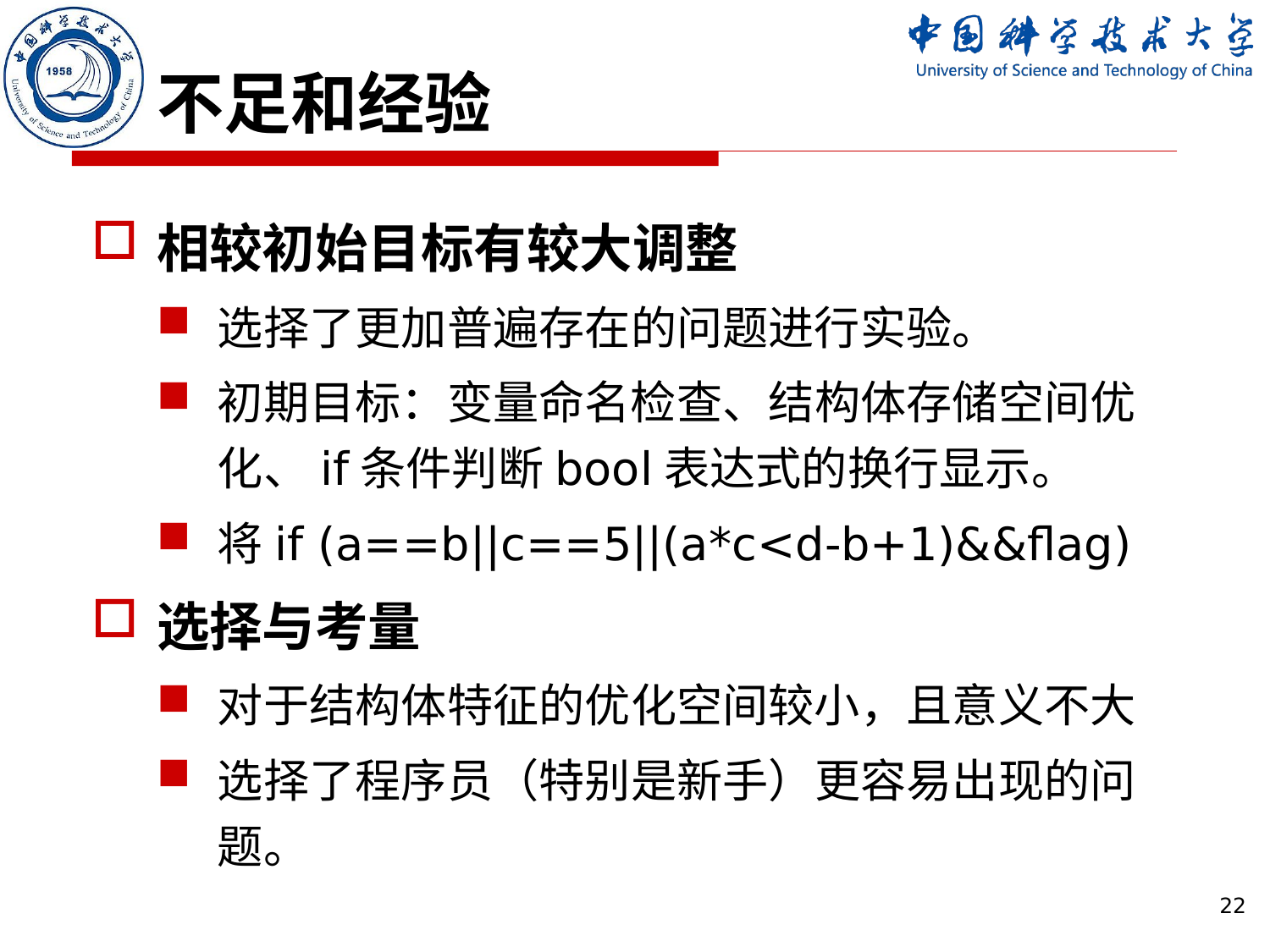

# 不足和经验
相较初始目标有较大调整
选择了更加普遍存在的问题进行实验。
初期目标：变量命名检查、结构体存储空间优化、if条件判断bool表达式的换行显示。
将if (a==b||c==5||(a*c<d-b+1)&&flag)
选择与考量
对于结构体特征的优化空间较小，且意义不大
选择了程序员（特别是新手）更容易出现的问题。

22